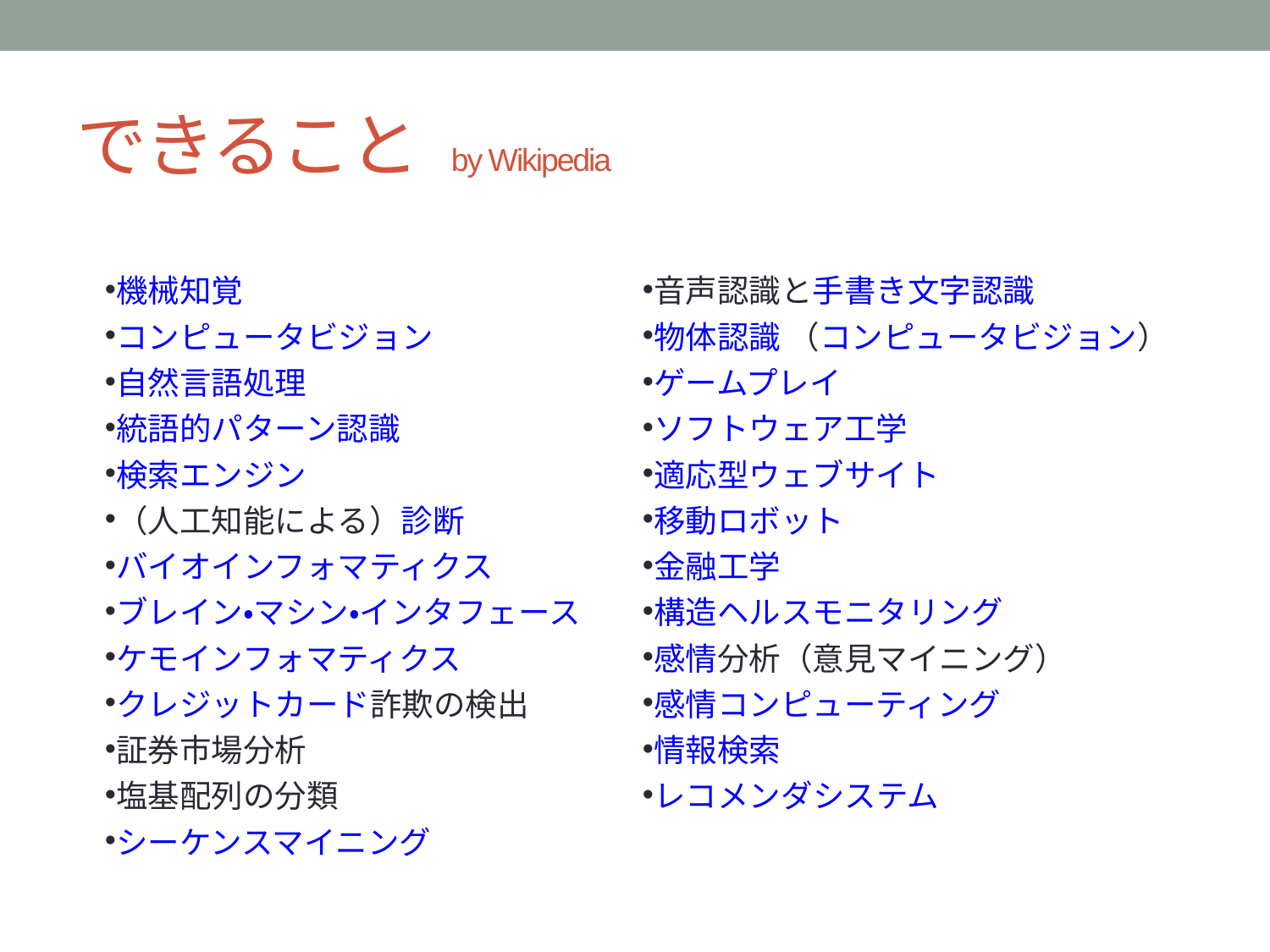

# できること by Wikipedia
| 機械知覚 コンピュータビジョン 自然言語処理 統語的パターン認識 検索エンジン （人工知能による）診断 バイオインフォマティクス ブレイン・マシン・インタフェース ケモインフォマティクス クレジットカード詐欺の検出 証券市場分析 塩基配列の分類 シーケンスマイニング | 音声認識と手書き文字認識 物体認識 （コンピュータビジョン） ゲームプレイ ソフトウェア工学 適応型ウェブサイト 移動ロボット 金融工学 構造ヘルスモニタリング 感情分析（意見マイニング） 感情コンピューティング 情報検索 レコメンダシステム |
| --- | --- |